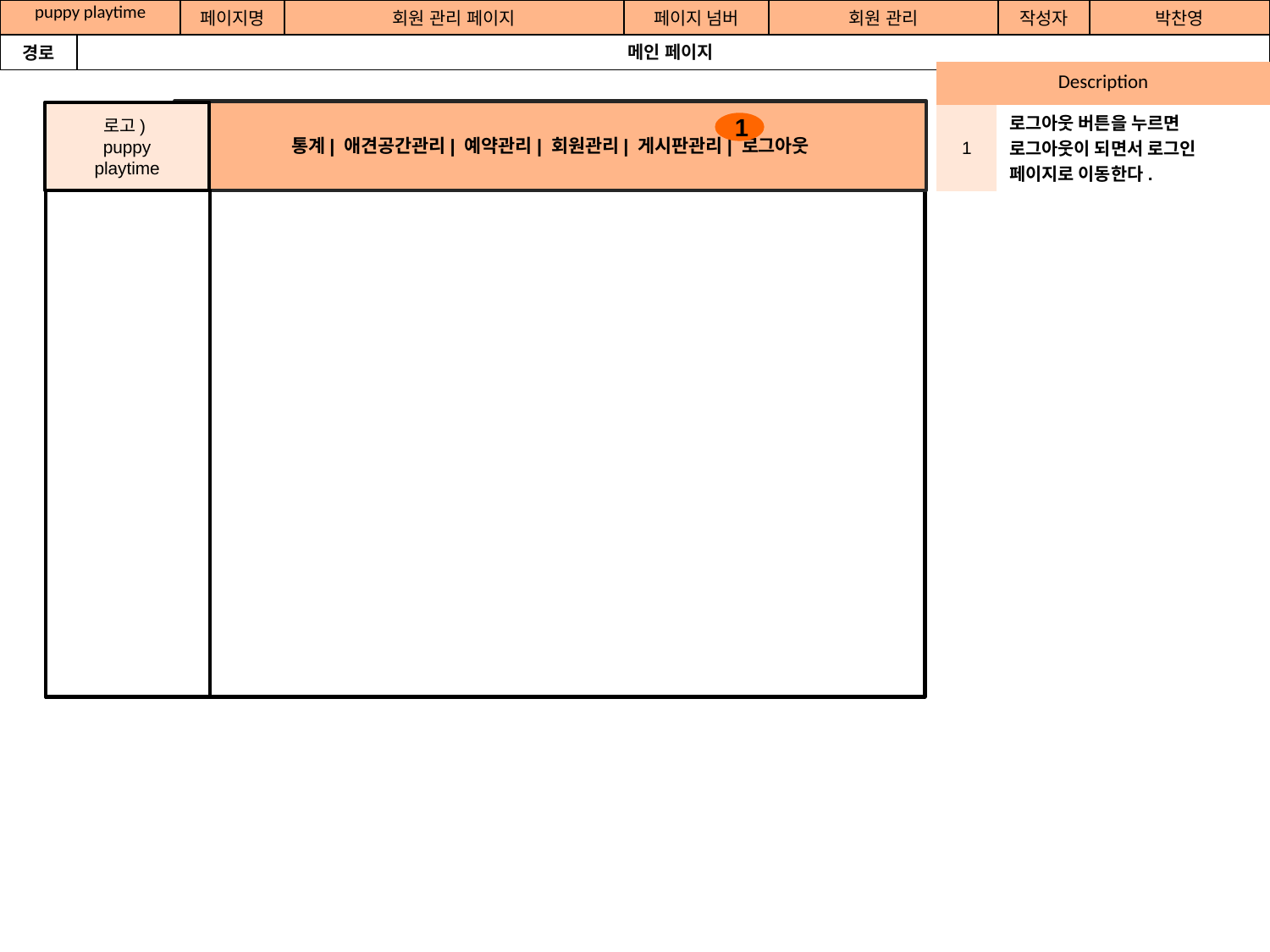

| puppy playtime |  | 페이지명 | 회원 관리 페이지 | 페이지 넘버 | 회원 관리 | 작성자 | 박찬영 |
| --- | --- | --- | --- | --- | --- | --- | --- |
| 경로 | 메인 페이지 |  |  |  |  |  |  |
| Description |  |
| --- | --- |
| 1 | 로그아웃 버튼을 누르면 로그아웃이 되면서 로그인 페이지로 이동한다. |
통계| 애견공간관리| 예약관리| 회원관리| 게시판관리| 로그아웃
로고)
puppy
playtime
1